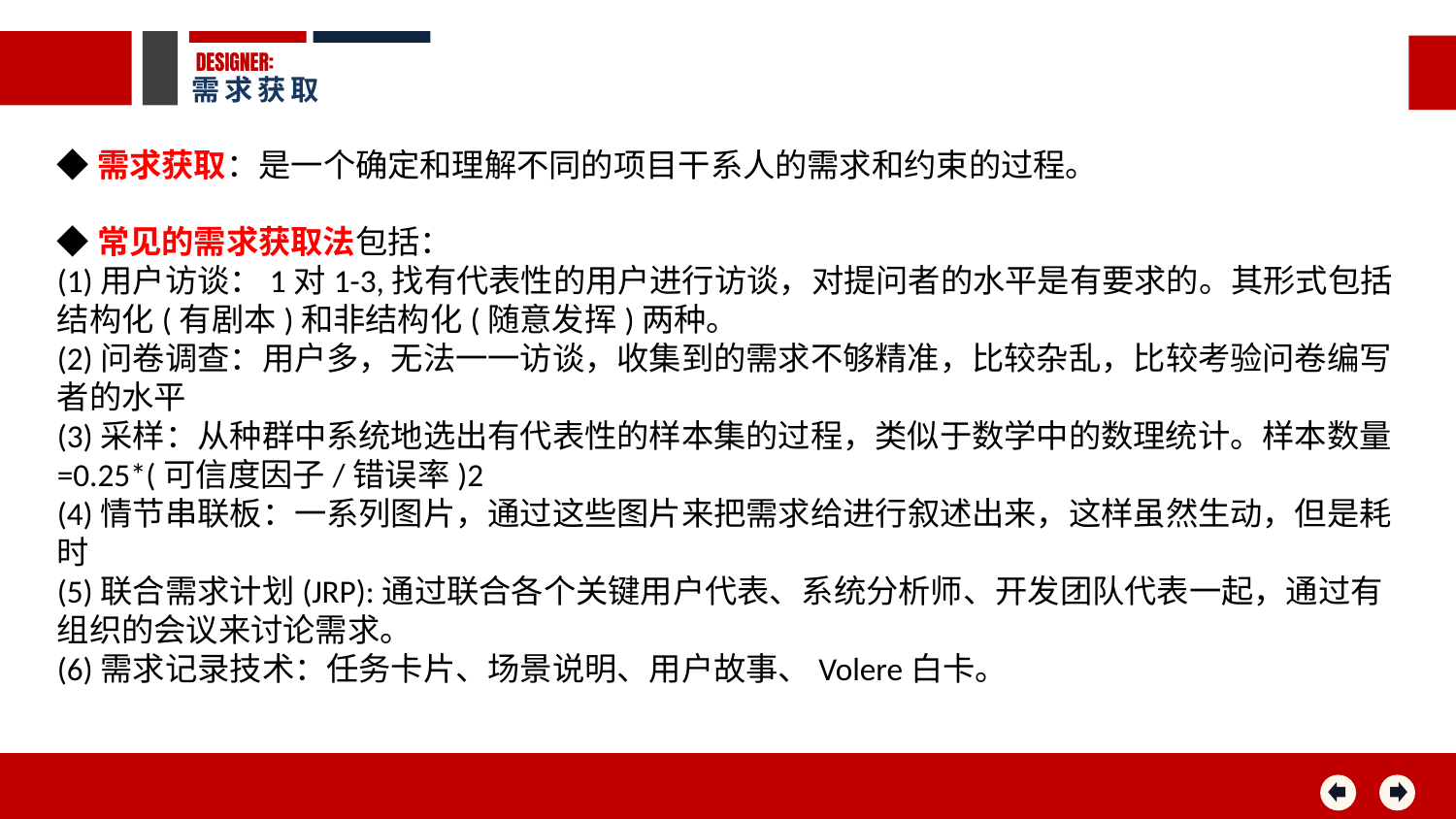

DESIGNER:
需求获取
◆需求获取：是一个确定和理解不同的项目干系人的需求和约束的过程。

◆常见的需求获取法包括：
(1)用户访谈：1对1-3,找有代表性的用户进行访谈，对提问者的水平是有要求的。其形式包括结构化(有剧本)和非结构化(随意发挥)两种。
(2)问卷调查：用户多，无法一一访谈，收集到的需求不够精准，比较杂乱，比较考验问卷编写者的水平
(3)采样：从种群中系统地选出有代表性的样本集的过程，类似于数学中的数理统计。样本数量=0.25*(可信度因子/错误率)2
(4)情节串联板：一系列图片，通过这些图片来把需求给进行叙述出来，这样虽然生动，但是耗时
(5)联合需求计划(JRP):通过联合各个关键用户代表、系统分析师、开发团队代表一起，通过有组织的会议来讨论需求。
(6)需求记录技术：任务卡片、场景说明、用户故事、Volere白卡。